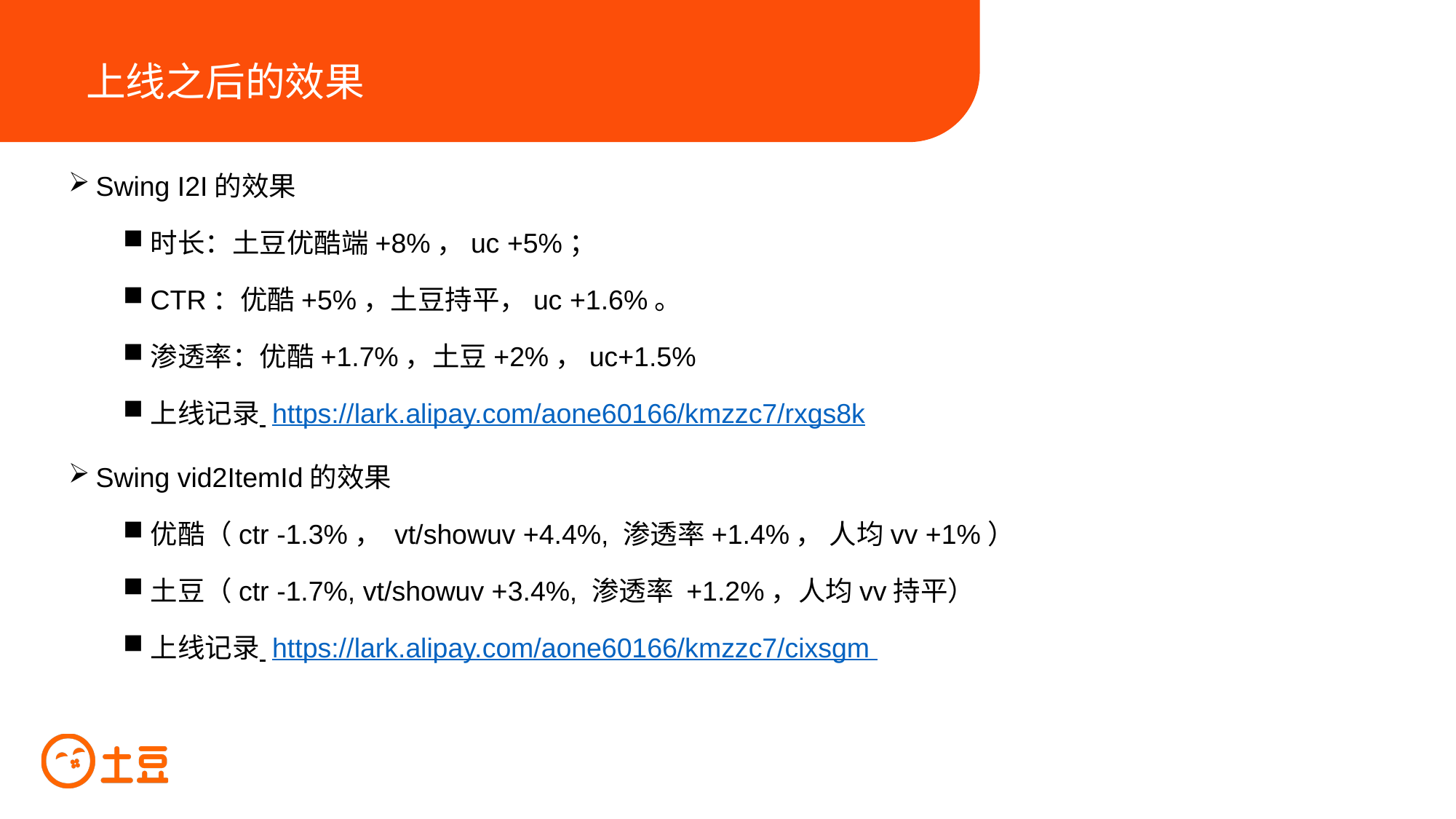

上线之后的效果
Swing I2I的效果
时长：土豆优酷端+8%，uc +5%；
CTR：优酷+5%，土豆持平，uc +1.6%。
渗透率：优酷+1.7%，土豆+2%，uc+1.5%
上线记录 https://lark.alipay.com/aone60166/kmzzc7/rxgs8k
Swing vid2ItemId的效果
优酷（ctr -1.3%， vt/showuv +4.4%, 渗透率+1.4%， 人均vv +1%）
土豆（ctr -1.7%, vt/showuv +3.4%, 渗透率 +1.2%，人均vv持平）
上线记录 https://lark.alipay.com/aone60166/kmzzc7/cixsgm